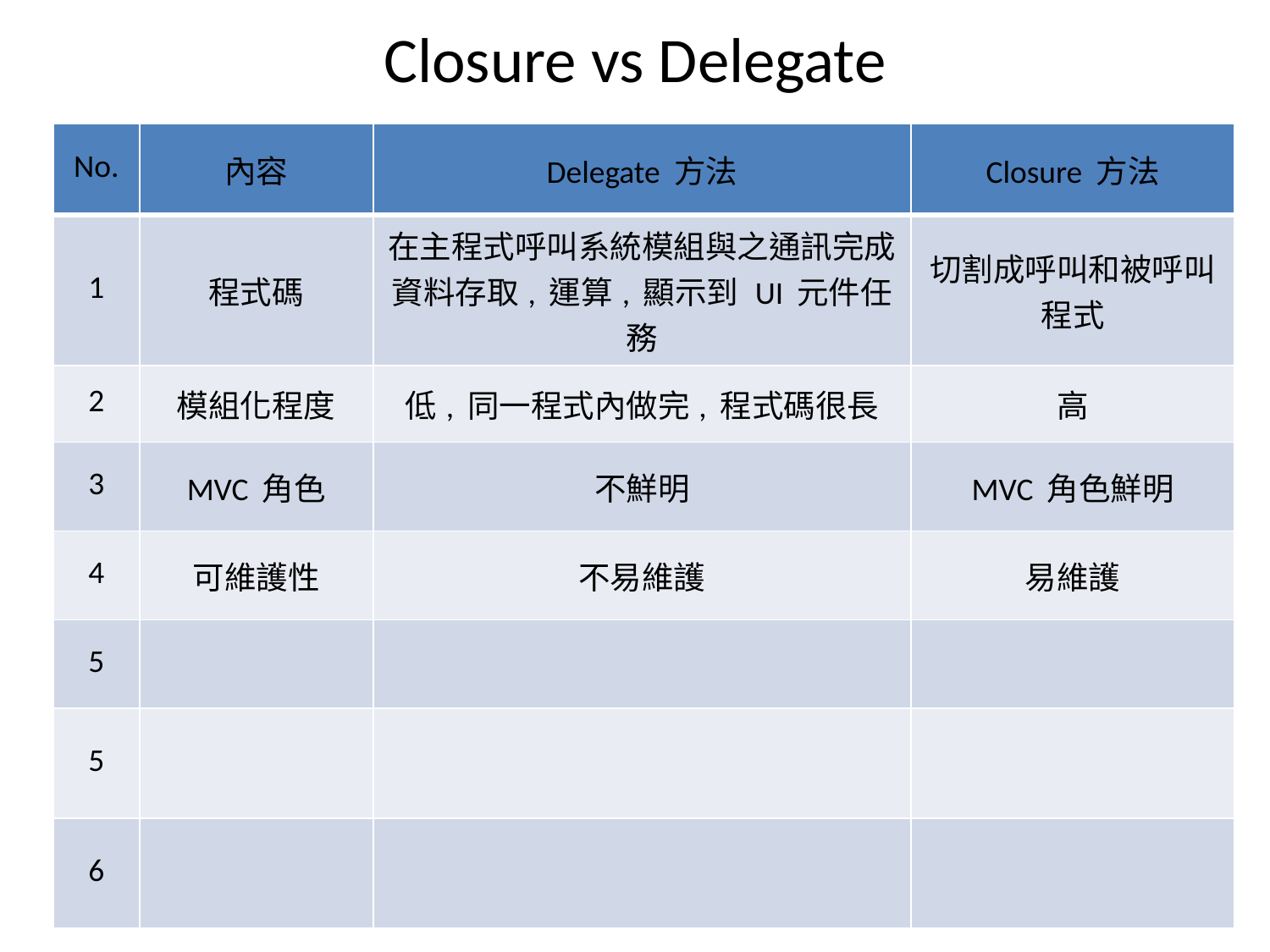

# Closure vs Delegate
| No. | 內容 | Delegate 方法 | Closure 方法 |
| --- | --- | --- | --- |
| 1 | 程式碼 | 在主程式呼叫系統模組與之通訊完成資料存取, 運算, 顯示到 UI 元件任務 | 切割成呼叫和被呼叫程式 |
| 2 | 模組化程度 | 低, 同一程式內做完, 程式碼很長 | 高 |
| 3 | MVC 角色 | 不鮮明 | MVC 角色鮮明 |
| 4 | 可維護性 | 不易維護 | 易維護 |
| 5 |  |  |  |
| 5 |  |  |  |
| 6 |  |  |  |